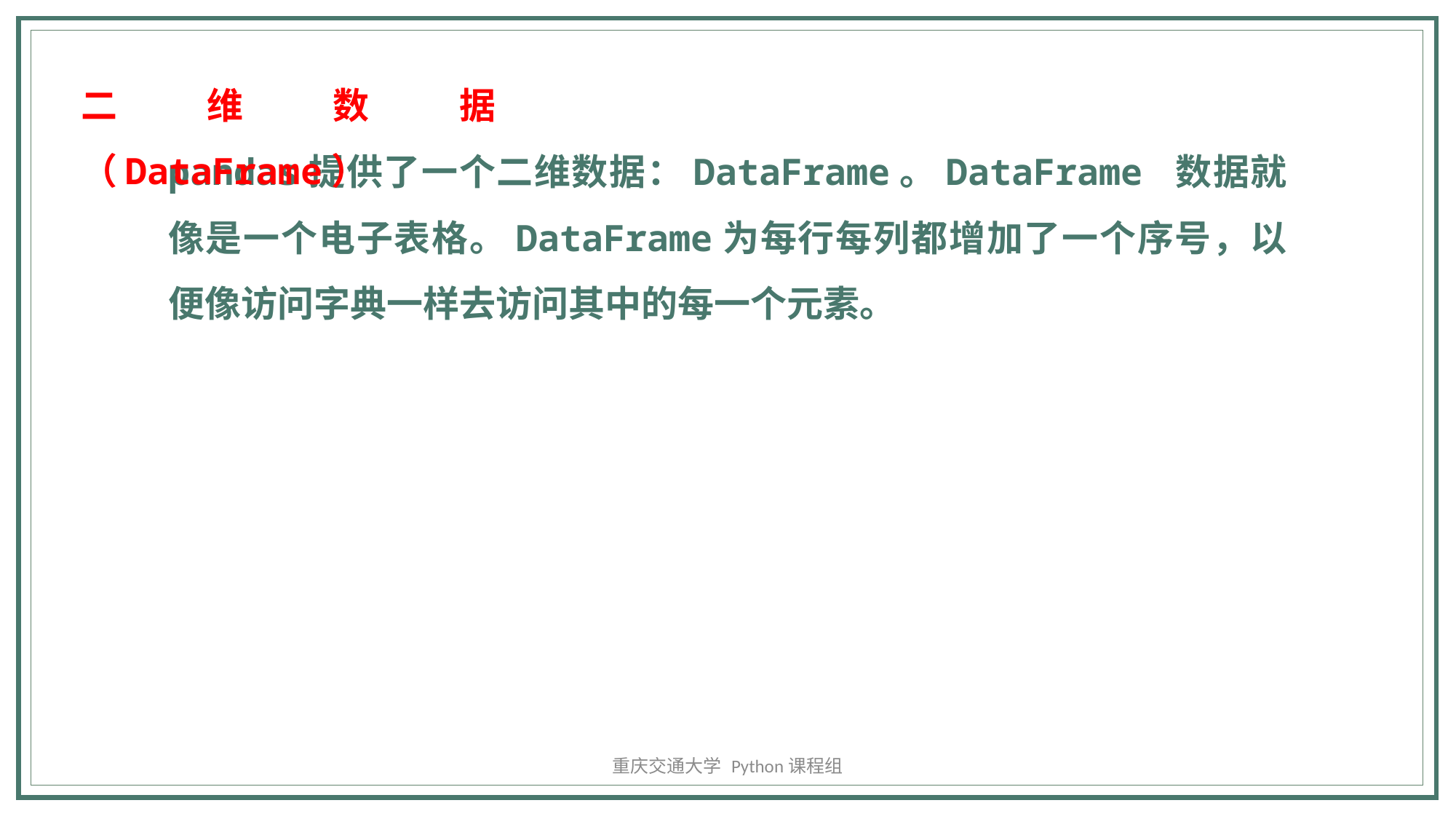

二维数据（DataFrame）
pandas提供了一个二维数据：DataFrame。DataFrame 数据就像是一个电子表格。DataFrame为每行每列都增加了一个序号，以便像访问字典一样去访问其中的每一个元素。
重庆交通大学 Python课程组